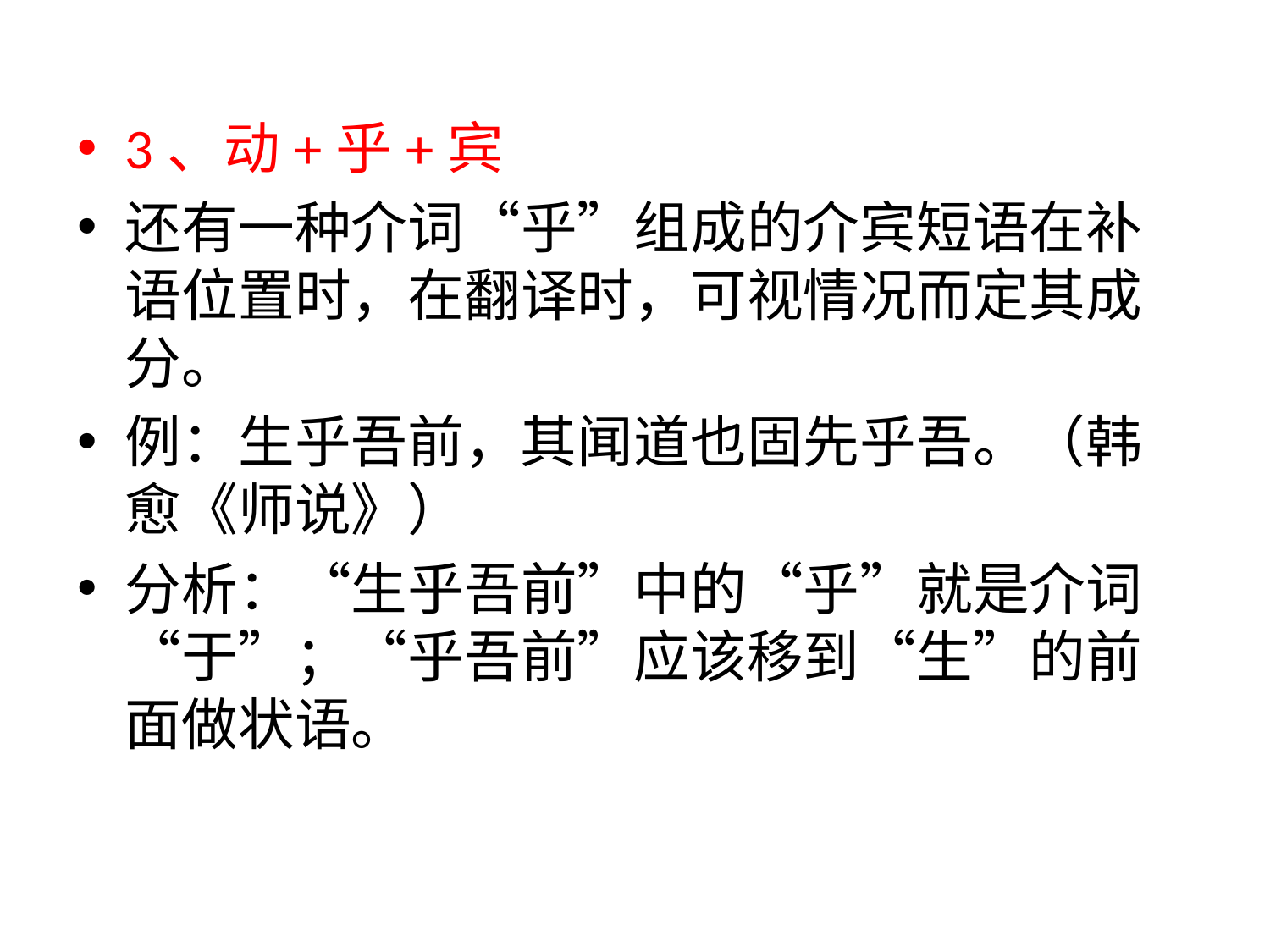

3、动+乎+宾
还有一种介词“乎”组成的介宾短语在补语位置时，在翻译时，可视情况而定其成分。
例：生乎吾前，其闻道也固先乎吾。（韩愈《师说》）
分析：“生乎吾前”中的“乎”就是介词“于”；“乎吾前”应该移到“生”的前面做状语。